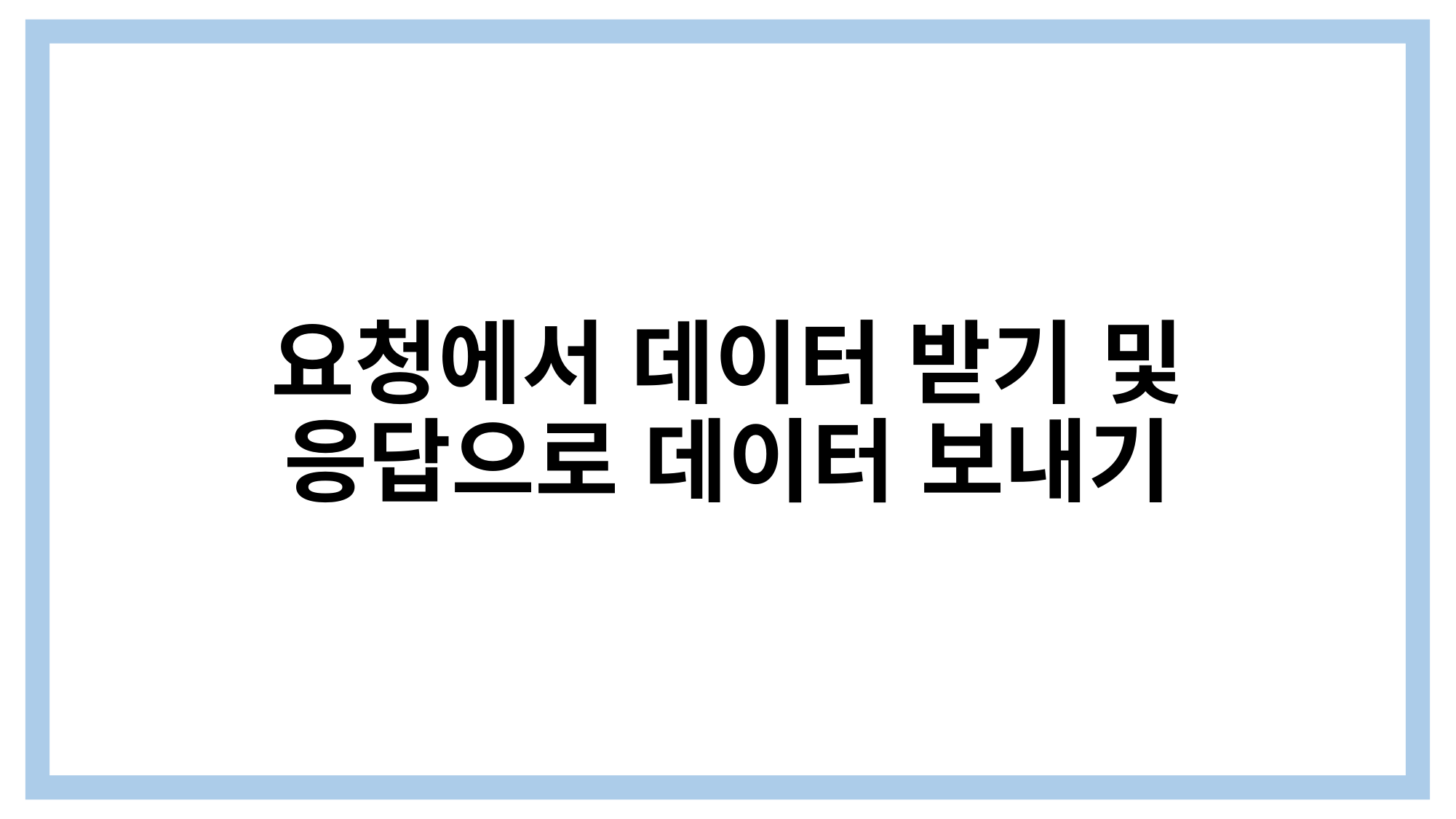

# 요청에서 데이터 받기 및 응답으로 데이터 보내기